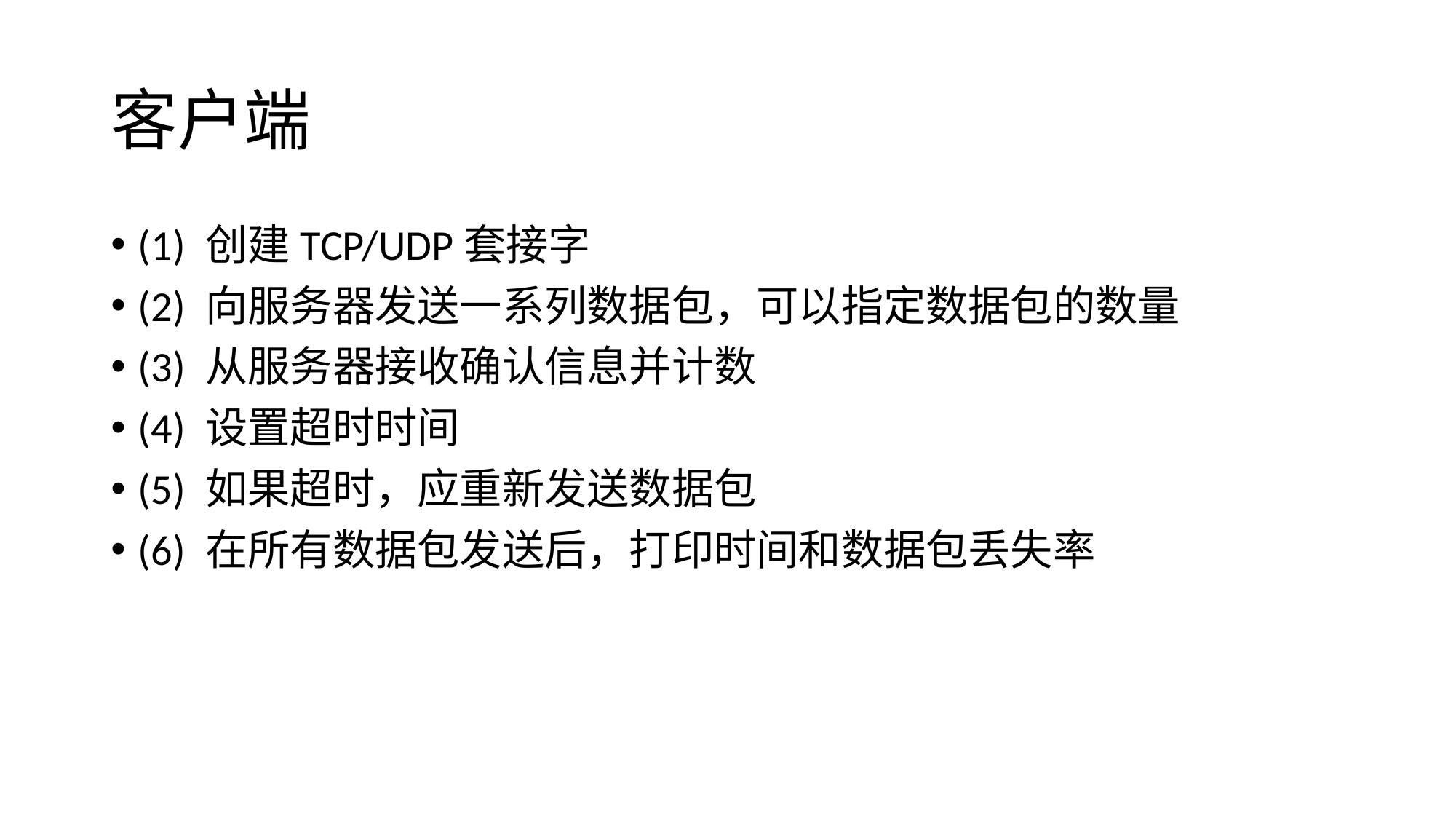

# 客户端
(1) 创建TCP/UDP套接字
(2) 向服务器发送一系列数据包，可以指定数据包的数量
(3) 从服务器接收确认信息并计数
(4) 设置超时时间
(5) 如果超时，应重新发送数据包
(6) 在所有数据包发送后，打印时间和数据包丢失率